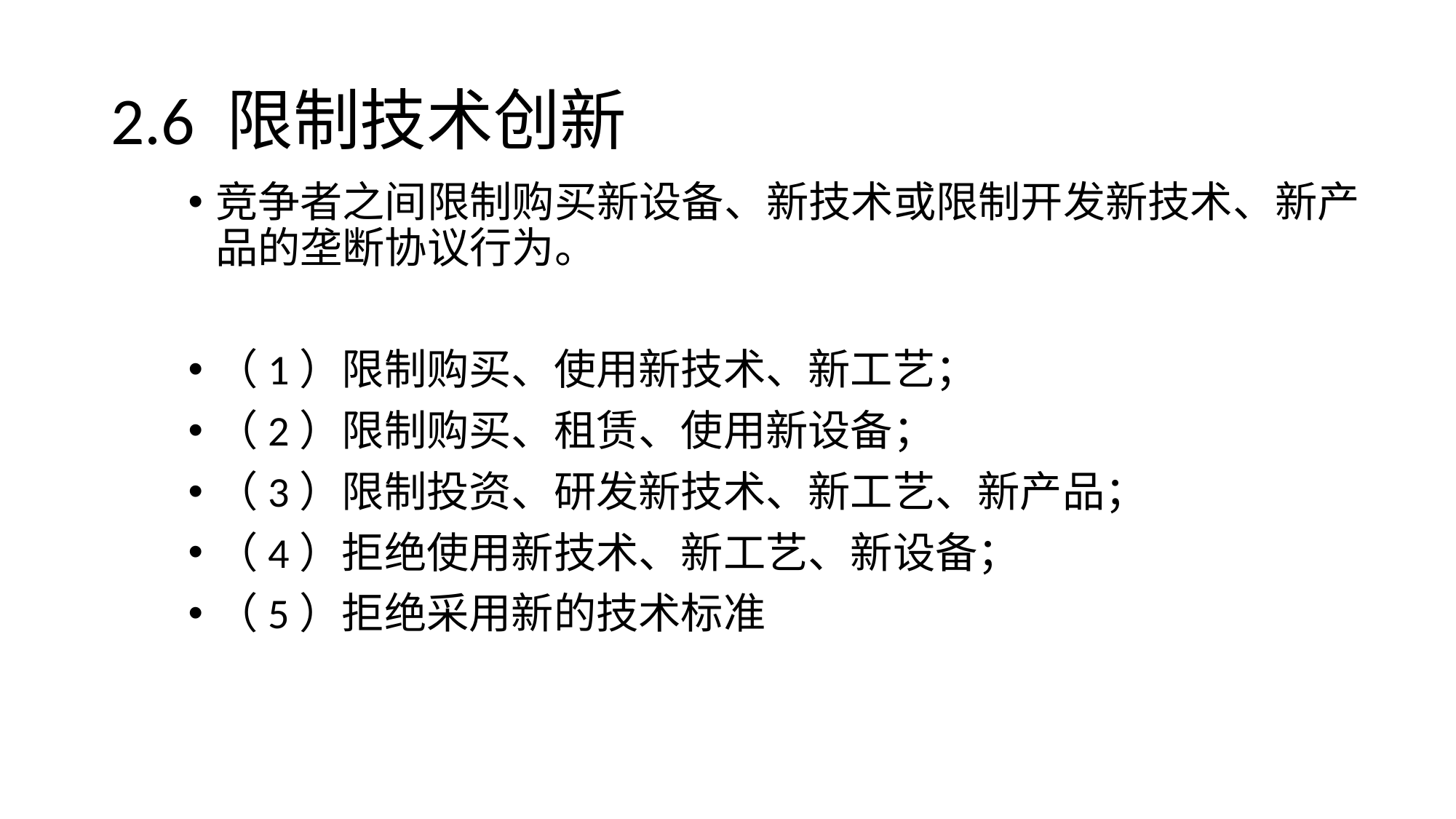

# 2.6 限制技术创新
竞争者之间限制购买新设备、新技术或限制开发新技术、新产品的垄断协议行为。

（1）限制购买、使用新技术、新工艺；
（2）限制购买、租赁、使用新设备；
（3）限制投资、研发新技术、新工艺、新产品；
（4）拒绝使用新技术、新工艺、新设备；
（5）拒绝采用新的技术标准